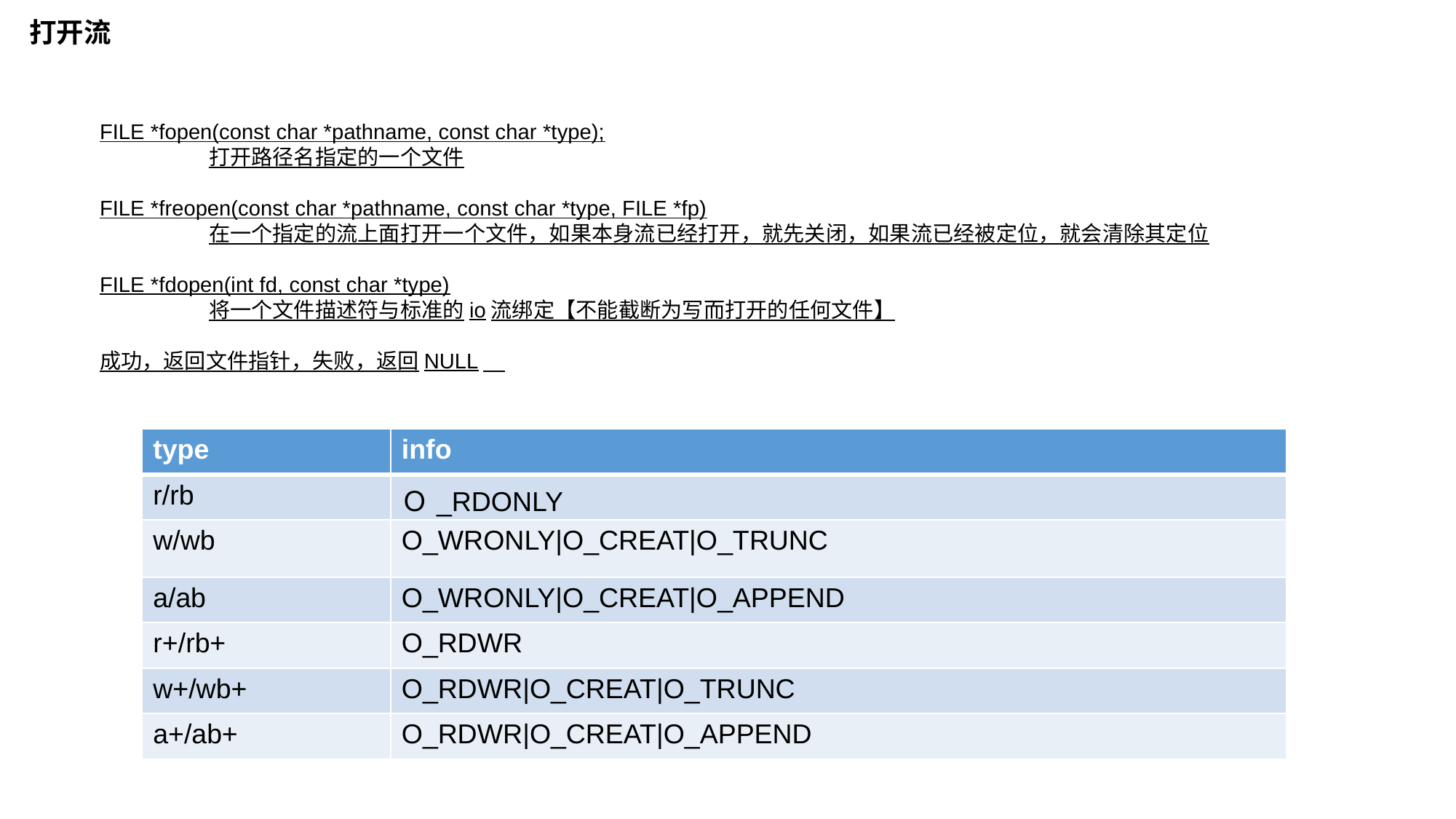

打开流
FILE *fopen(const char *pathname, const char *type);
	打开路径名指定的一个文件

FILE *freopen(const char *pathname, const char *type, FILE *fp)
	在一个指定的流上面打开一个文件，如果本身流已经打开，就先关闭，如果流已经被定位，就会清除其定位

FILE *fdopen(int fd, const char *type)
	将一个文件描述符与标准的io流绑定【不能截断为写而打开的任何文件】

成功，返回文件指针，失败，返回NULL
| type | info |
| --- | --- |
| r/rb | Ｏ\_RDONLY |
| w/wb | O\_WRONLY|O\_CREAT|O\_TRUNC |
| a/ab | O\_WRONLY|O\_CREAT|O\_APPEND |
| r+/rb+ | O\_RDWR |
| w+/wb+ | O\_RDWR|O\_CREAT|O\_TRUNC |
| a+/ab+ | O\_RDWR|O\_CREAT|O\_APPEND |